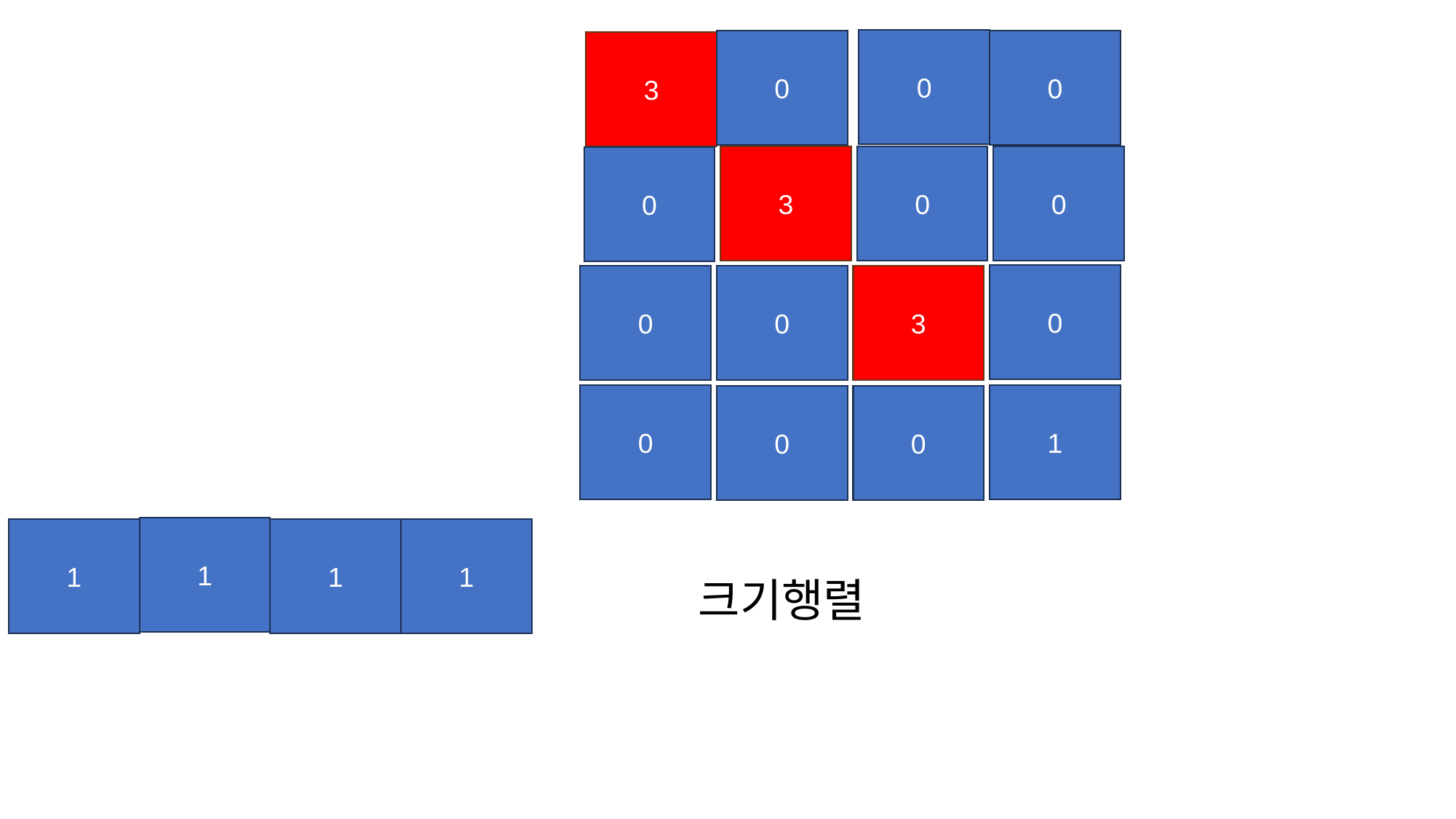

0
0
0
3
0
3
0
0
0
0
3
0
0
1
0
0
1
1
1
1
크기행렬